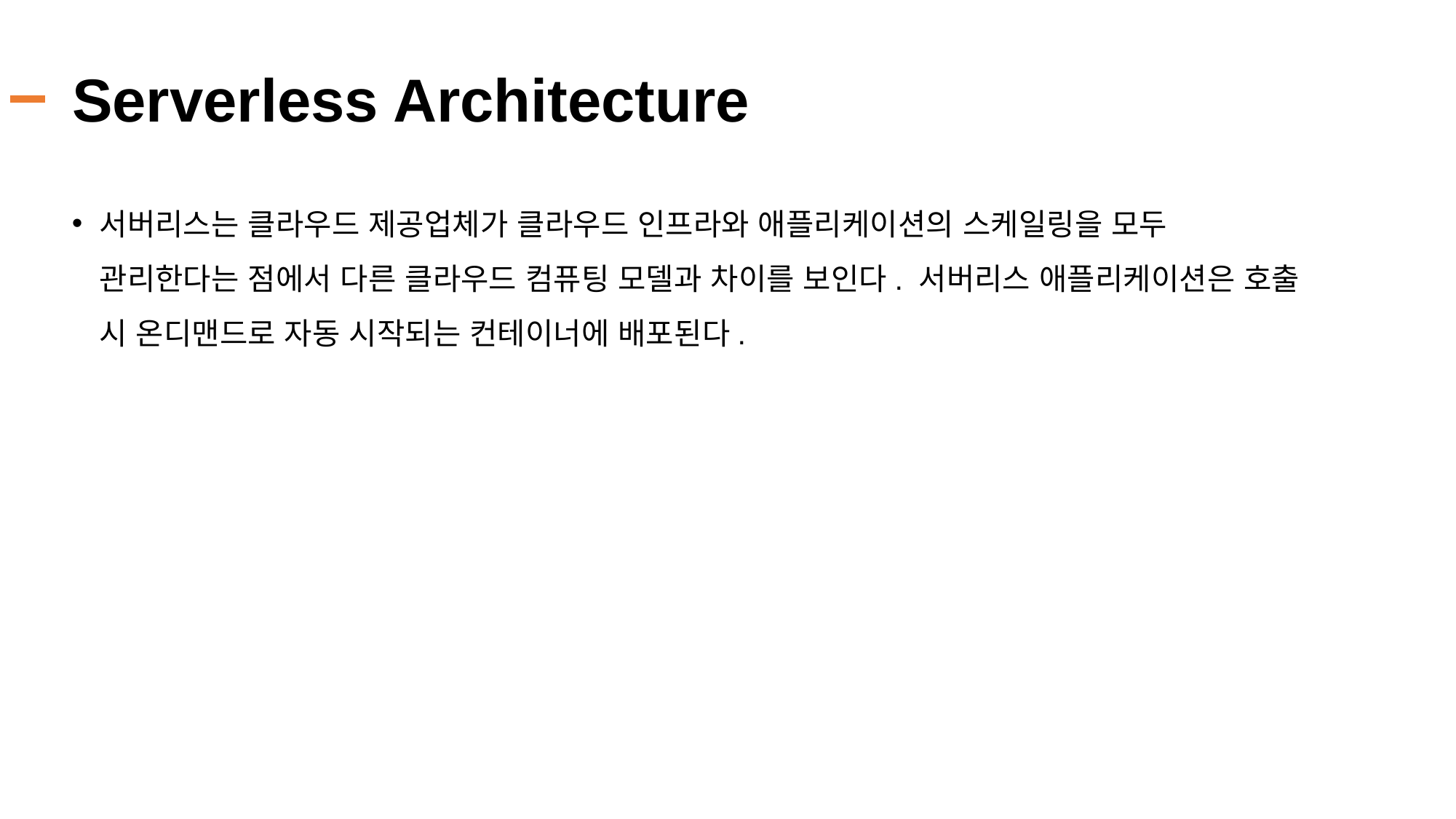

# Serverless Architecture

서버리스는 클라우드 제공업체가 클라우드 인프라와 애플리케이션의 스케일링을 모두 관리한다는 점에서 다른 클라우드 컴퓨팅 모델과 차이를 보인다. 서버리스 애플리케이션은 호출 시 온디맨드로 자동 시작되는 컨테이너에 배포된다.